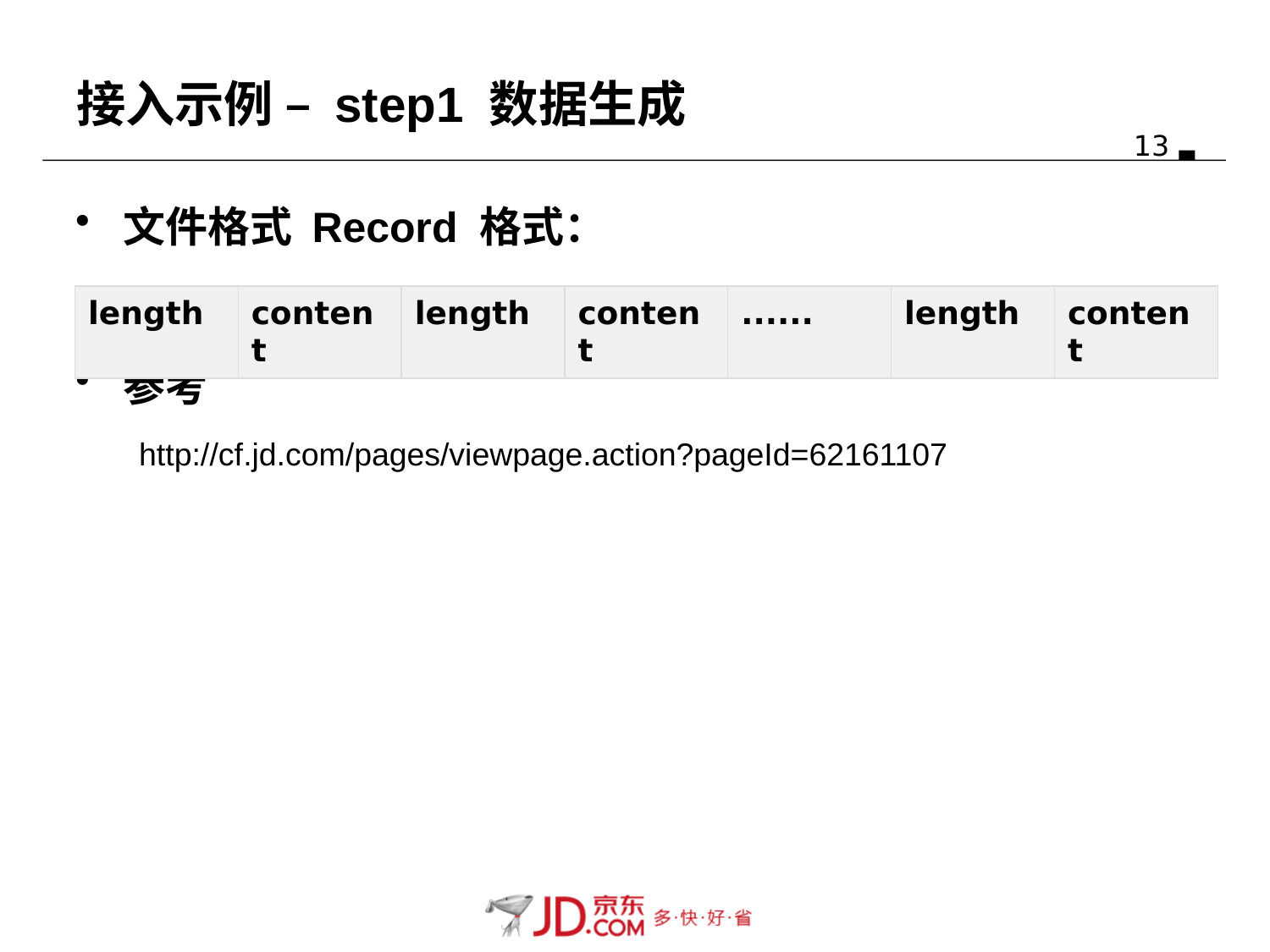

# 接入示例 – step1 数据生成
文件格式 Record 格式：

参考
http://cf.jd.com/pages/viewpage.action?pageId=62161107
| length | content | length | content | ...... | length | content |
| --- | --- | --- | --- | --- | --- | --- |